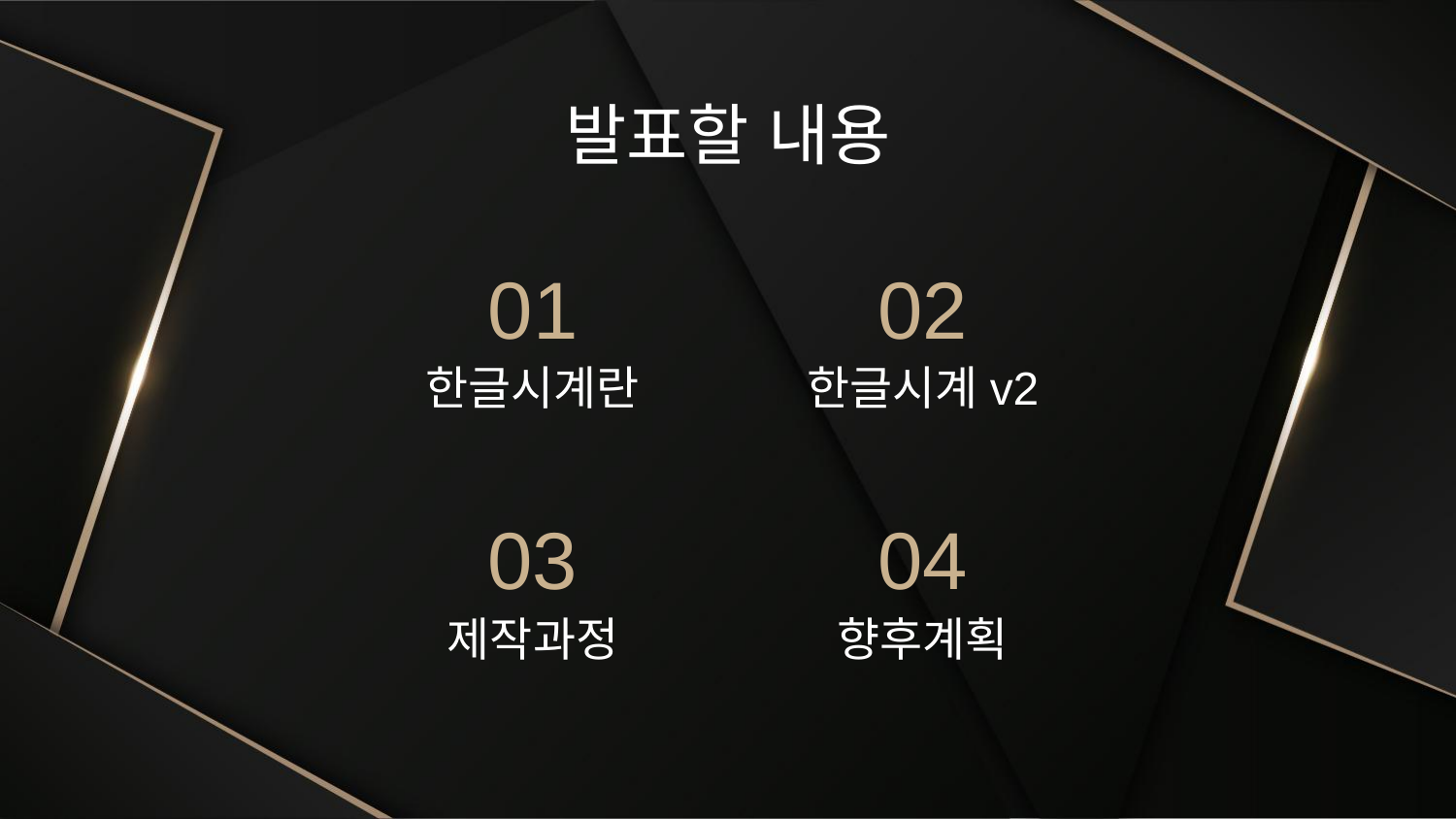

발표할 내용
# 01
02
한글시계란
한글시계v2
03
04
제작과정
향후계획